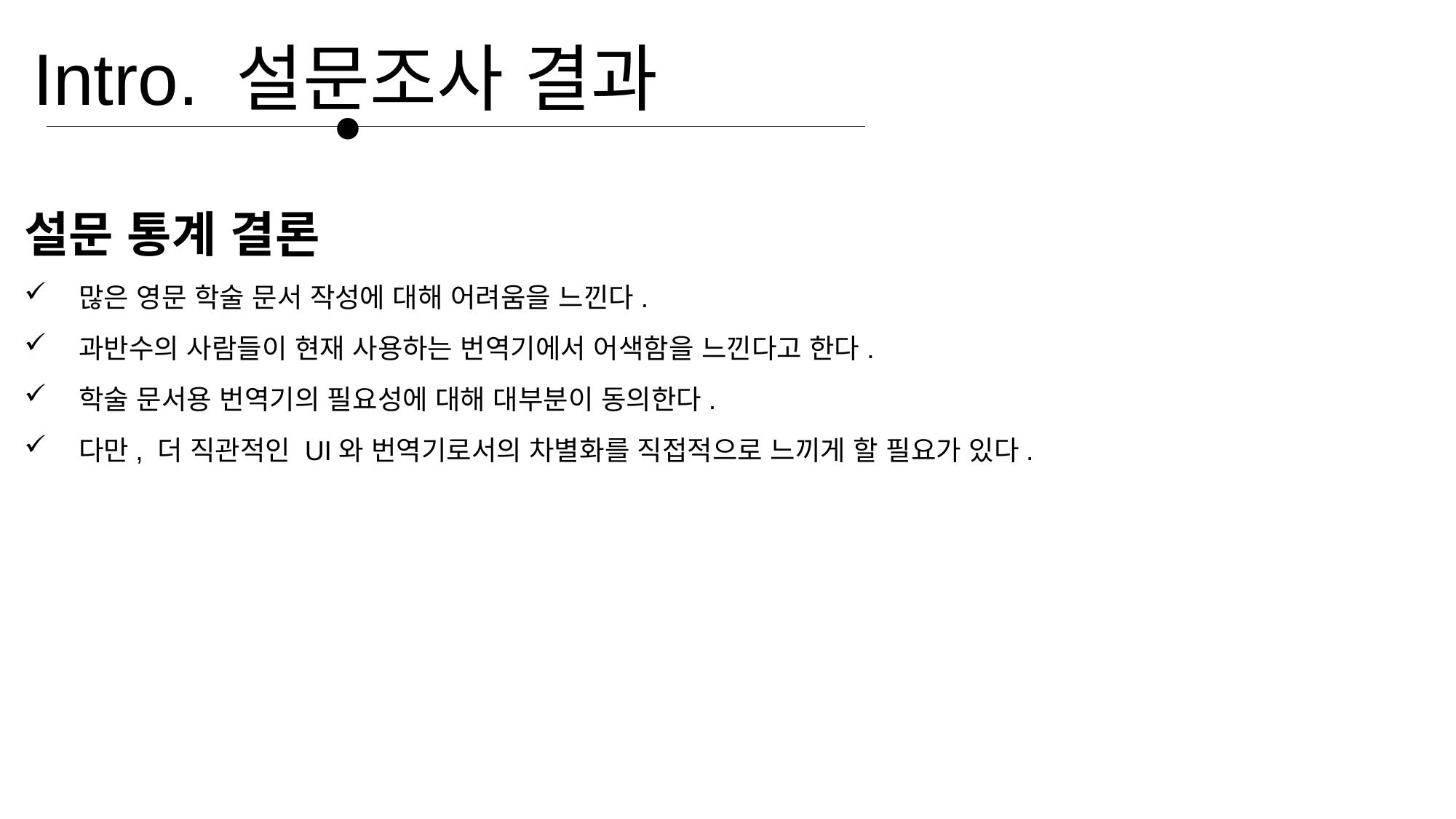

Intro. 설문조사 결과

설문 통계 결론

많은 영문 학술 문서 작성에 대해 어려움을 느낀다.

과반수의 사람들이 현재 사용하는 번역기에서 어색함을 느낀다고 한다.

학술 문서용 번역기의 필요성에 대해 대부분이 동의한다.

다만, 더 직관적인 UI와 번역기로서의 차별화를 직접적으로 느끼게 할 필요가 있다.